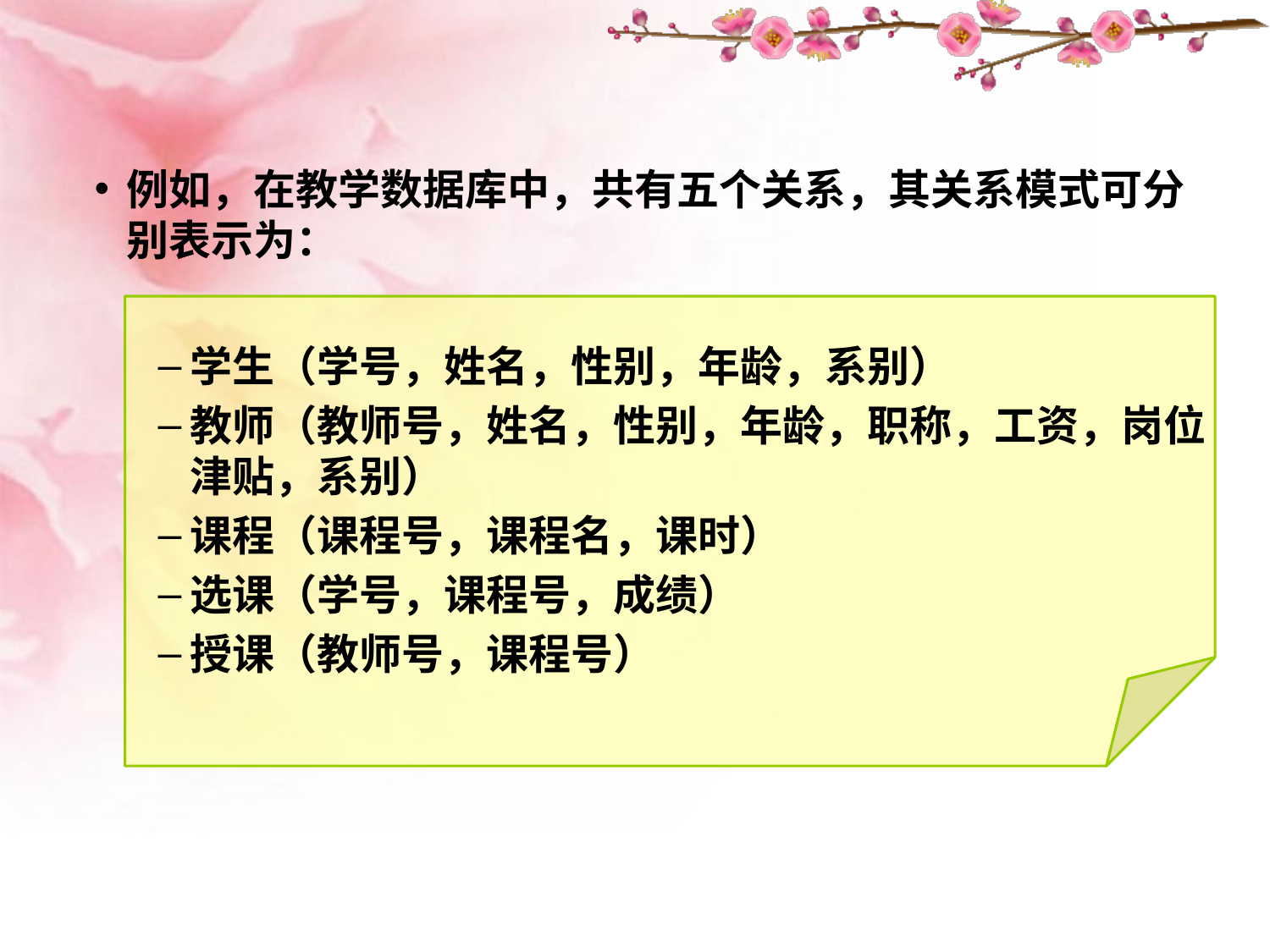

例如，在教学数据库中，共有五个关系，其关系模式可分别表示为：

学生（学号，姓名，性别，年龄，系别）
教师（教师号，姓名，性别，年龄，职称，工资，岗位津贴，系别）
课程（课程号，课程名，课时）
选课（学号，课程号，成绩）
授课（教师号，课程号）